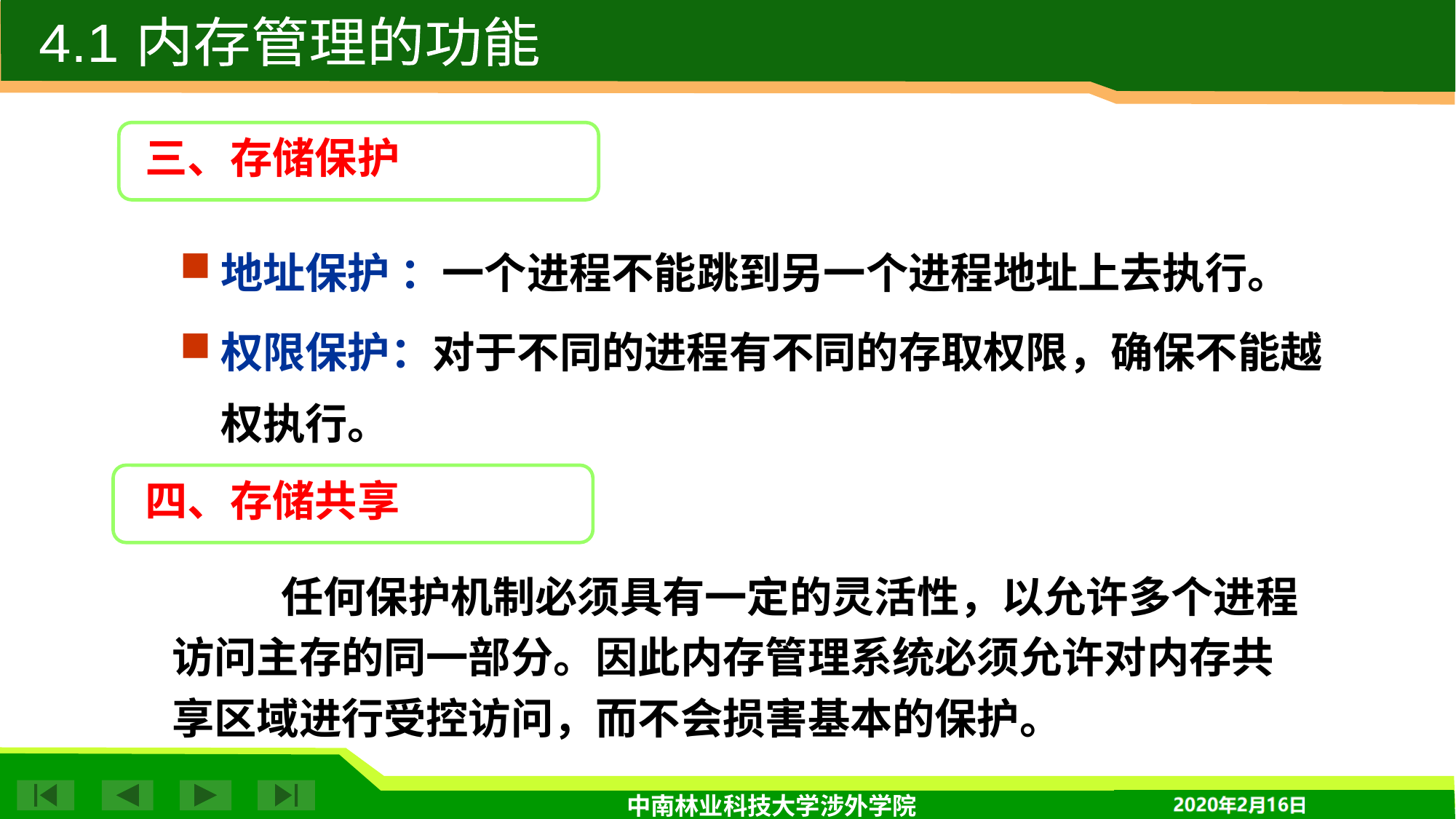

4.1 内存管理的功能

三、存储保护
地址保护 ：一个进程不能跳到另一个进程地址上去执行。
权限保护：对于不同的进程有不同的存取权限，确保不能越权执行。

四、存储共享
		任何保护机制必须具有一定的灵活性，以允许多个进程访问主存的同一部分。因此内存管理系统必须允许对内存共享区域进行受控访问，而不会损害基本的保护。